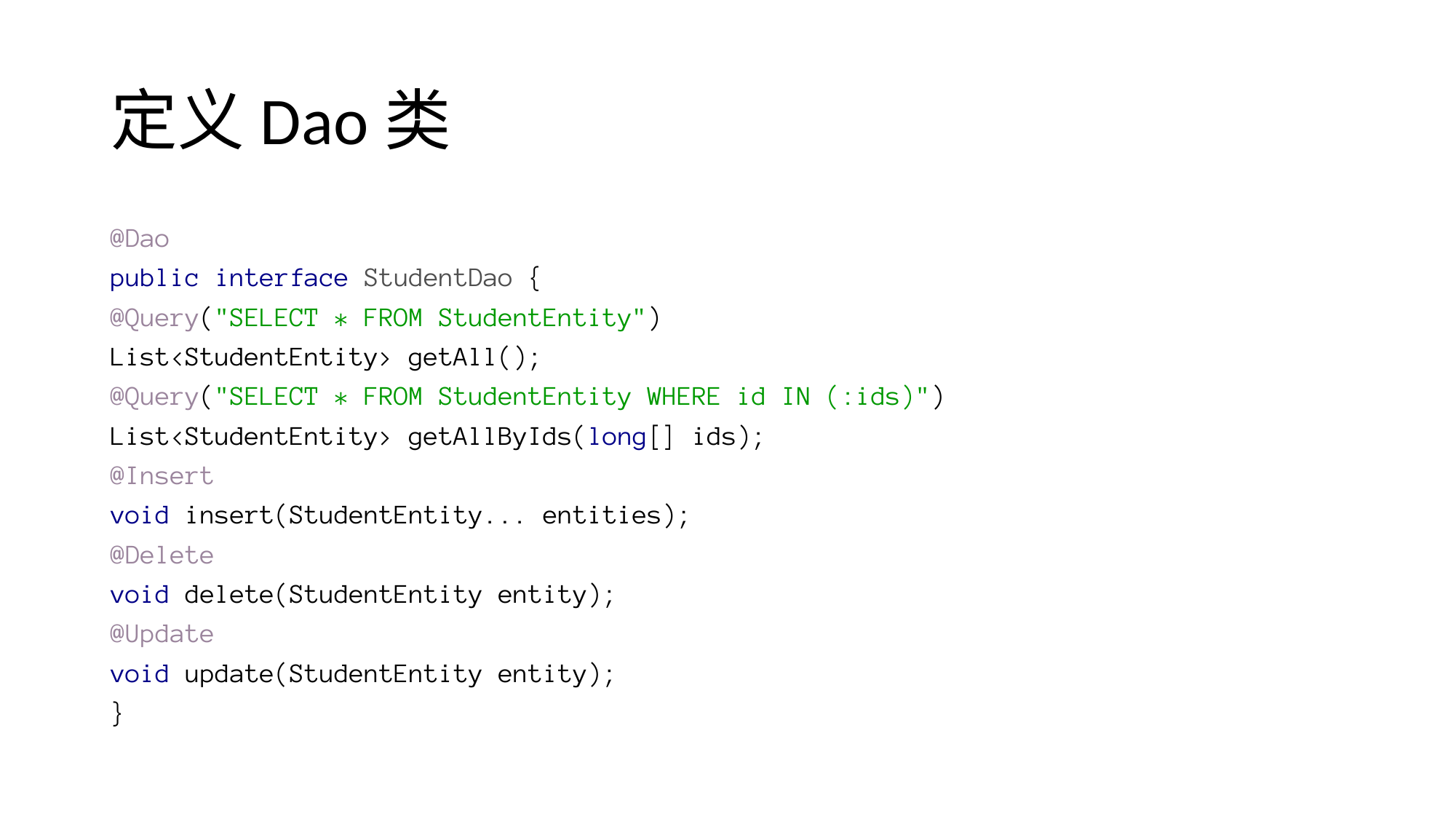

# 定义Dao类
@Dao
public interface StudentDao {
@Query("SELECT * FROM StudentEntity")
List<StudentEntity> getAll();
@Query("SELECT * FROM StudentEntity WHERE id IN (:ids)")
List<StudentEntity> getAllByIds(long[] ids);
@Insert
void insert(StudentEntity... entities);
@Delete
void delete(StudentEntity entity);
@Update
void update(StudentEntity entity);
}